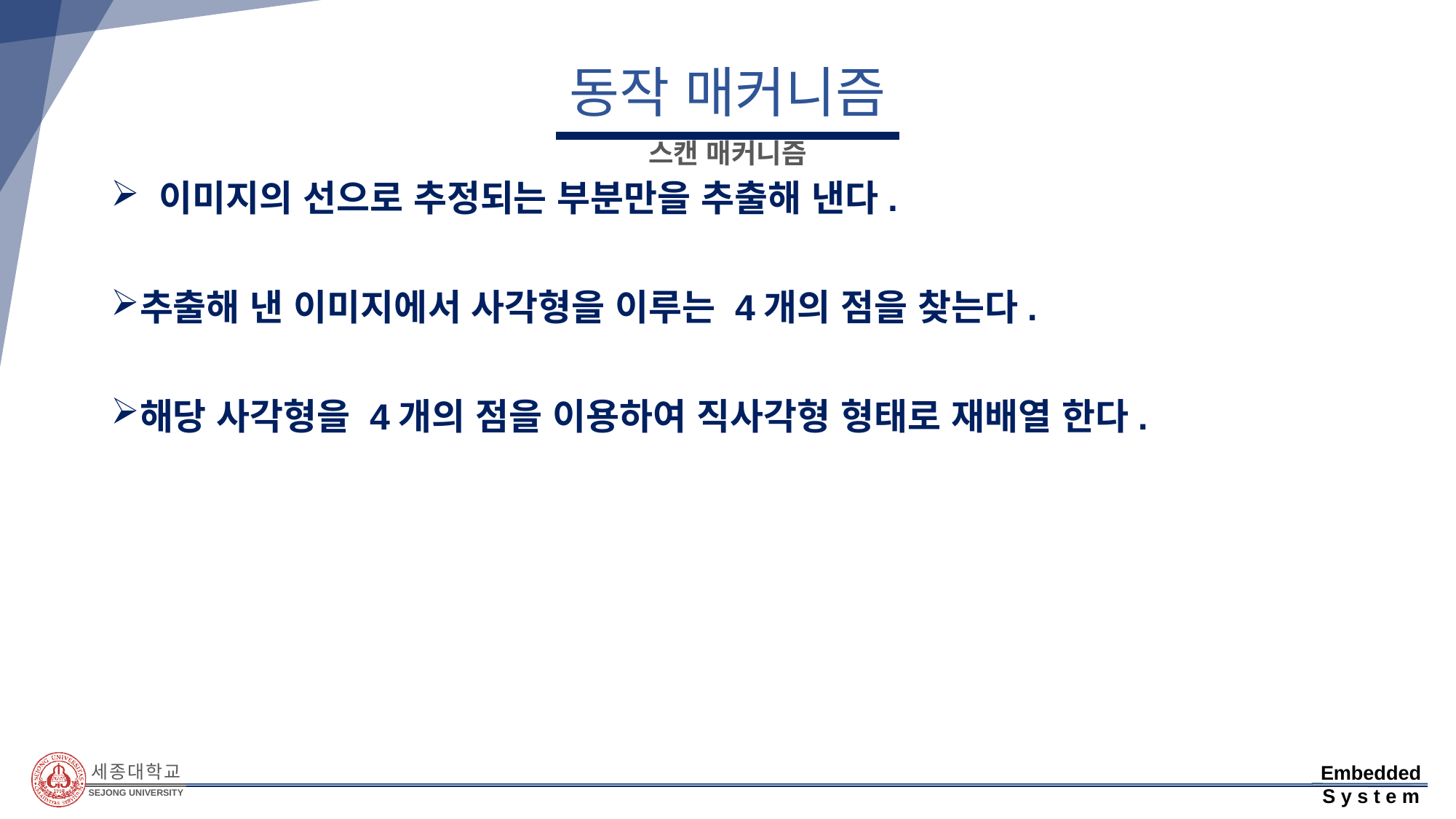

# 동작 매커니즘
스캔 매커니즘
 이미지의 선으로 추정되는 부분만을 추출해 낸다.

추출해 낸 이미지에서 사각형을 이루는 4개의 점을 찾는다.

해당 사각형을 4개의 점을 이용하여 직사각형 형태로 재배열 한다.